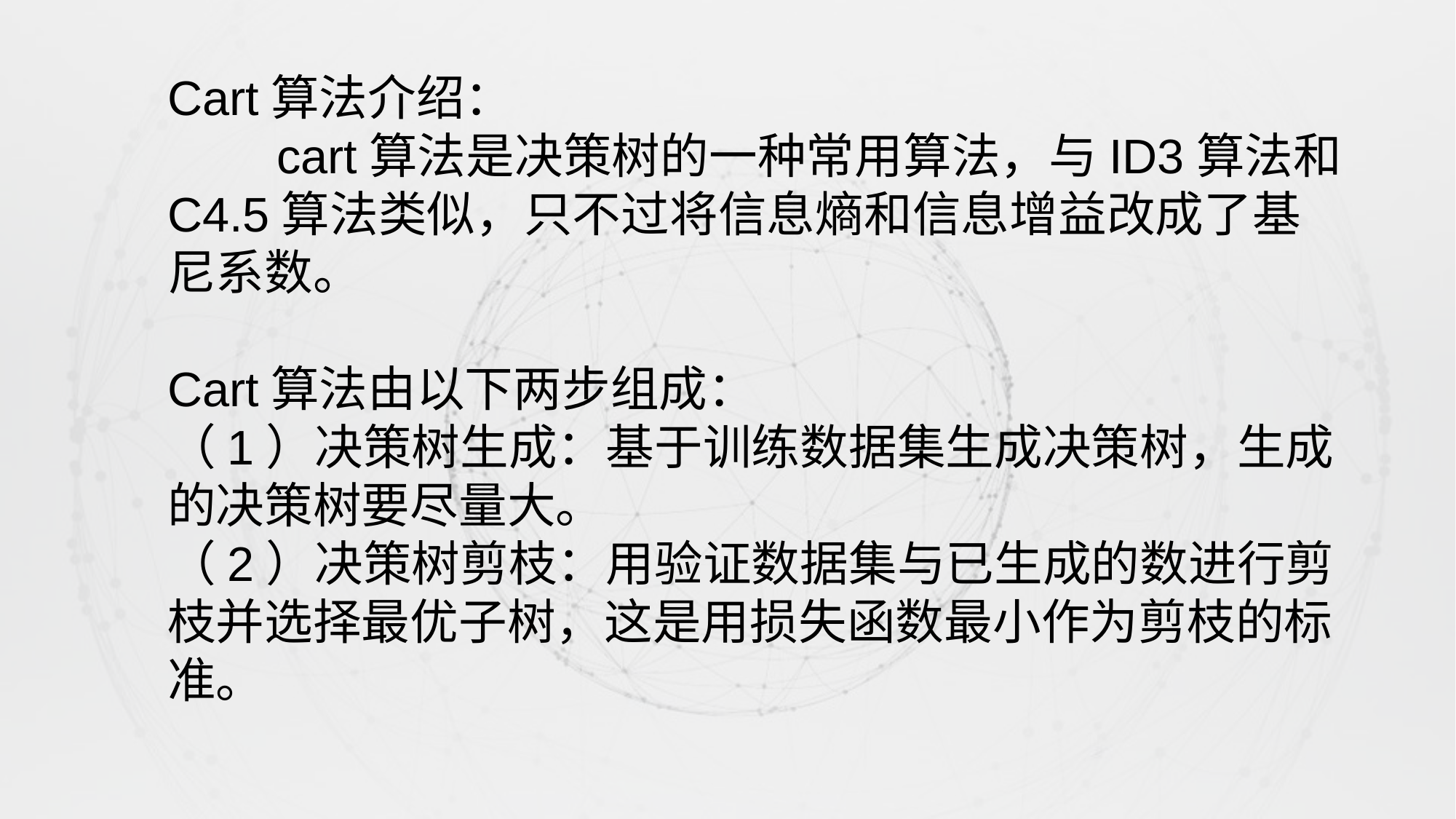

Cart算法介绍：
	cart算法是决策树的一种常用算法，与ID3算法和C4.5算法类似，只不过将信息熵和信息增益改成了基尼系数。

Cart算法由以下两步组成：
（1）决策树生成：基于训练数据集生成决策树，生成的决策树要尽量大。
（2）决策树剪枝：用验证数据集与已生成的数进行剪枝并选择最优子树，这是用损失函数最小作为剪枝的标准。